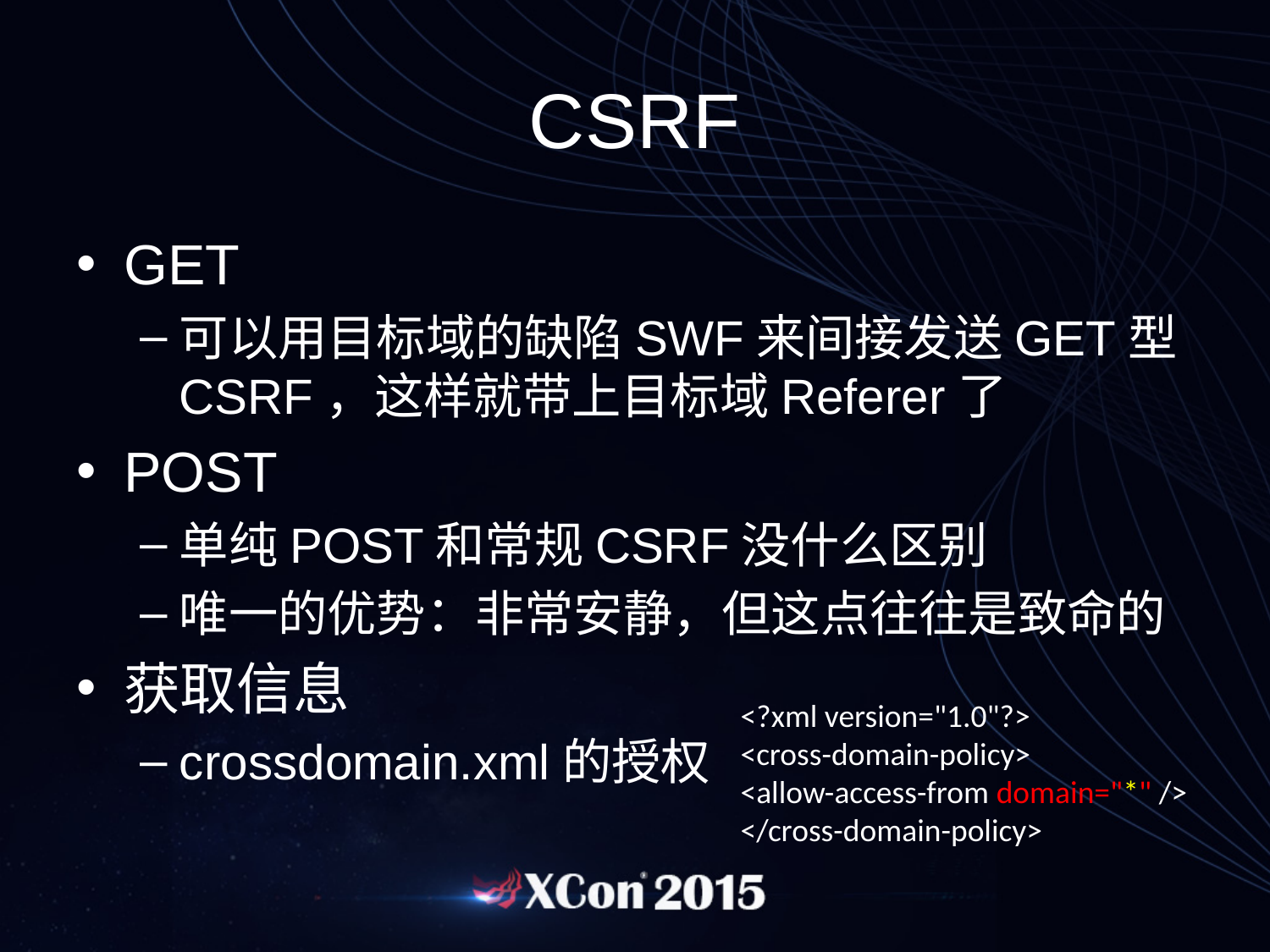

# CSRF
GET
可以用目标域的缺陷SWF来间接发送GET型CSRF，这样就带上目标域Referer了
POST
单纯POST和常规CSRF没什么区别
唯一的优势：非常安静，但这点往往是致命的
获取信息
crossdomain.xml的授权

<?xml version="1.0"?>
<cross-domain-policy>
<allow-access-from domain="*" />
</cross-domain-policy>